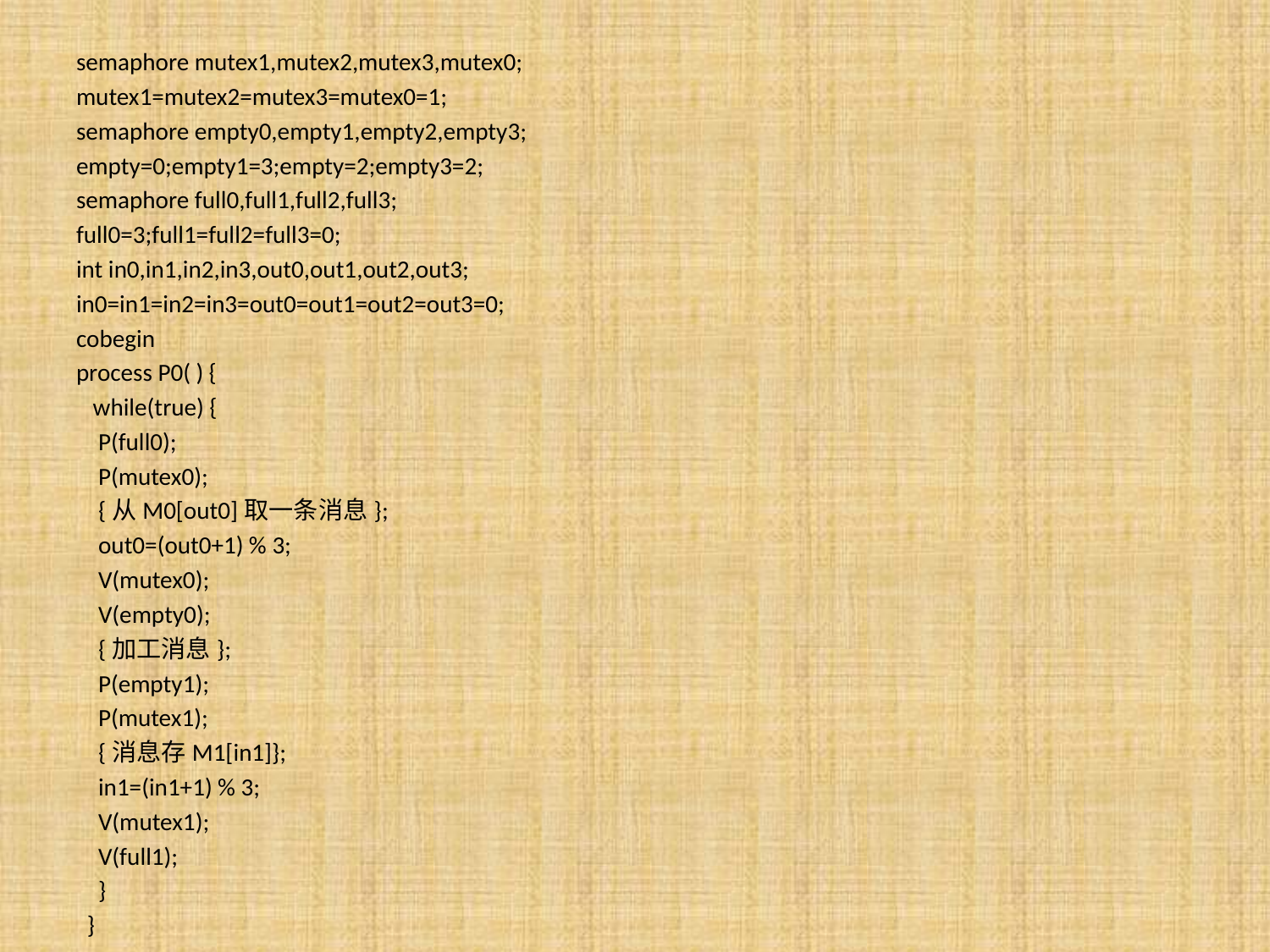

semaphore mutex1,mutex2,mutex3,mutex0;
mutex1=mutex2=mutex3=mutex0=1;
semaphore empty0,empty1,empty2,empty3;
empty=0;empty1=3;empty=2;empty3=2;
semaphore full0,full1,full2,full3;
full0=3;full1=full2=full3=0;
int in0,in1,in2,in3,out0,out1,out2,out3;
in0=in1=in2=in3=out0=out1=out2=out3=0;
cobegin
process P0( ) {
   while(true) {
    P(full0);
    P(mutex0);
    {从M0[out0]取一条消息};
    out0=(out0+1) % 3;
    V(mutex0);
    V(empty0);
    {加工消息};
    P(empty1);
    P(mutex1);
    {消息存M1[in1]};
    in1=(in1+1) % 3;
    V(mutex1);
    V(full1);
    }
  }